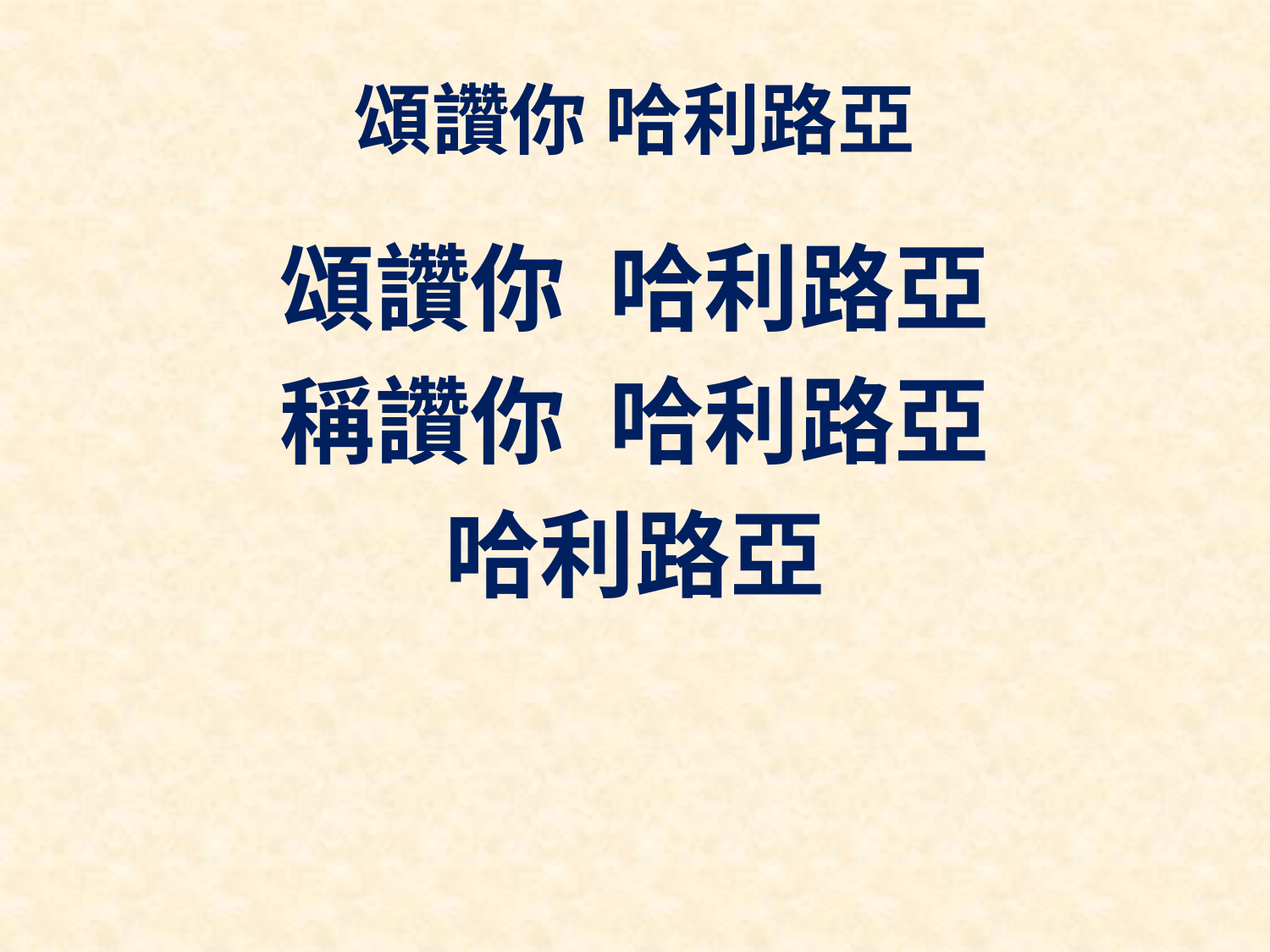

# 頌讚你 哈利路亞
頌讚你  哈利路亞
稱讚你  哈利路亞
哈利路亞